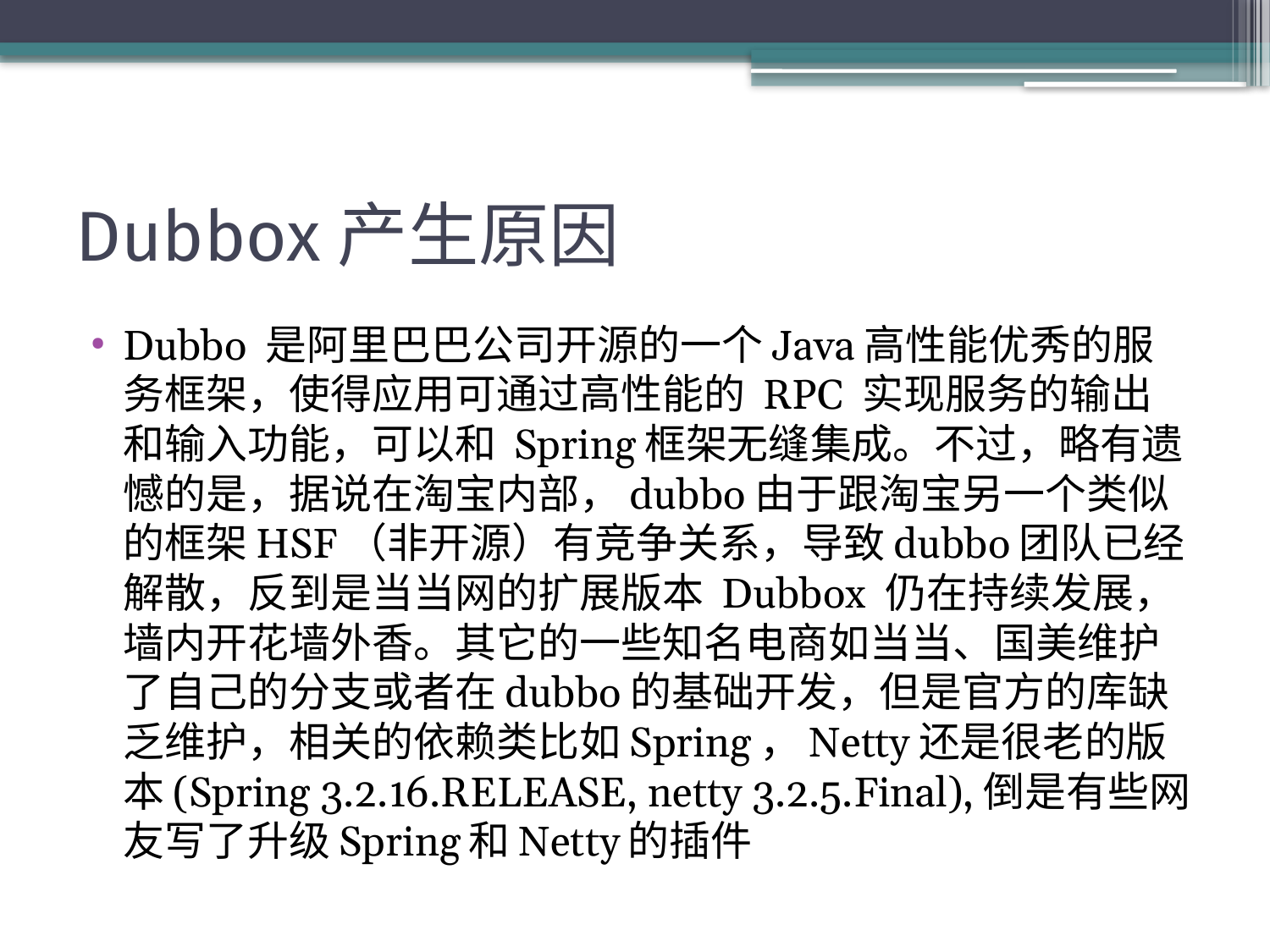

# Dubbox产生原因
Dubbo 是阿里巴巴公司开源的一个Java高性能优秀的服务框架，使得应用可通过高性能的 RPC 实现服务的输出和输入功能，可以和 Spring框架无缝集成。不过，略有遗憾的是，据说在淘宝内部，dubbo由于跟淘宝另一个类似的框架HSF（非开源）有竞争关系，导致dubbo团队已经解散，反到是当当网的扩展版本 Dubbox 仍在持续发展，墙内开花墙外香。其它的一些知名电商如当当、国美维护了自己的分支或者在dubbo的基础开发，但是官方的库缺乏维护，相关的依赖类比如Spring，Netty还是很老的版本(Spring 3.2.16.RELEASE, netty 3.2.5.Final),倒是有些网友写了升级Spring和Netty的插件